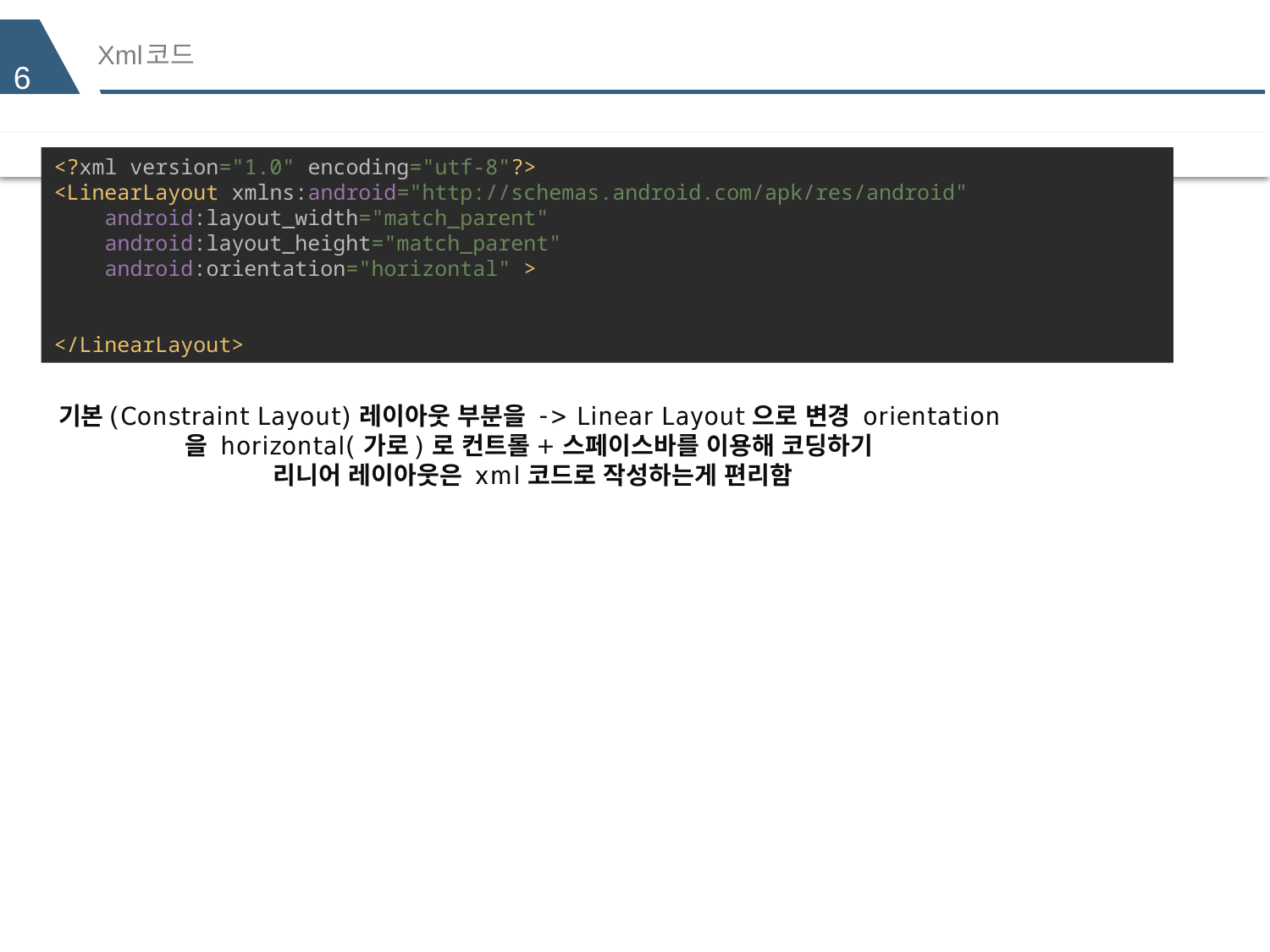

# Xml코드
6
<?xml version="1.0" encoding="utf-8"?>
<LinearLayout xmlns:android="http://schemas.android.com/apk/res/android"
    android:layout_width="match_parent"
    android:layout_height="match_parent"
    android:orientation="horizontal" >
</LinearLayout>
기본(Constraint Layout)레이아웃 부분을 -> Linear Layout으로 변경 orientation을 horizontal(가로)로 컨트롤+스페이스바를 이용해 코딩하기
리니어 레이아웃은 xml코드로 작성하는게 편리함